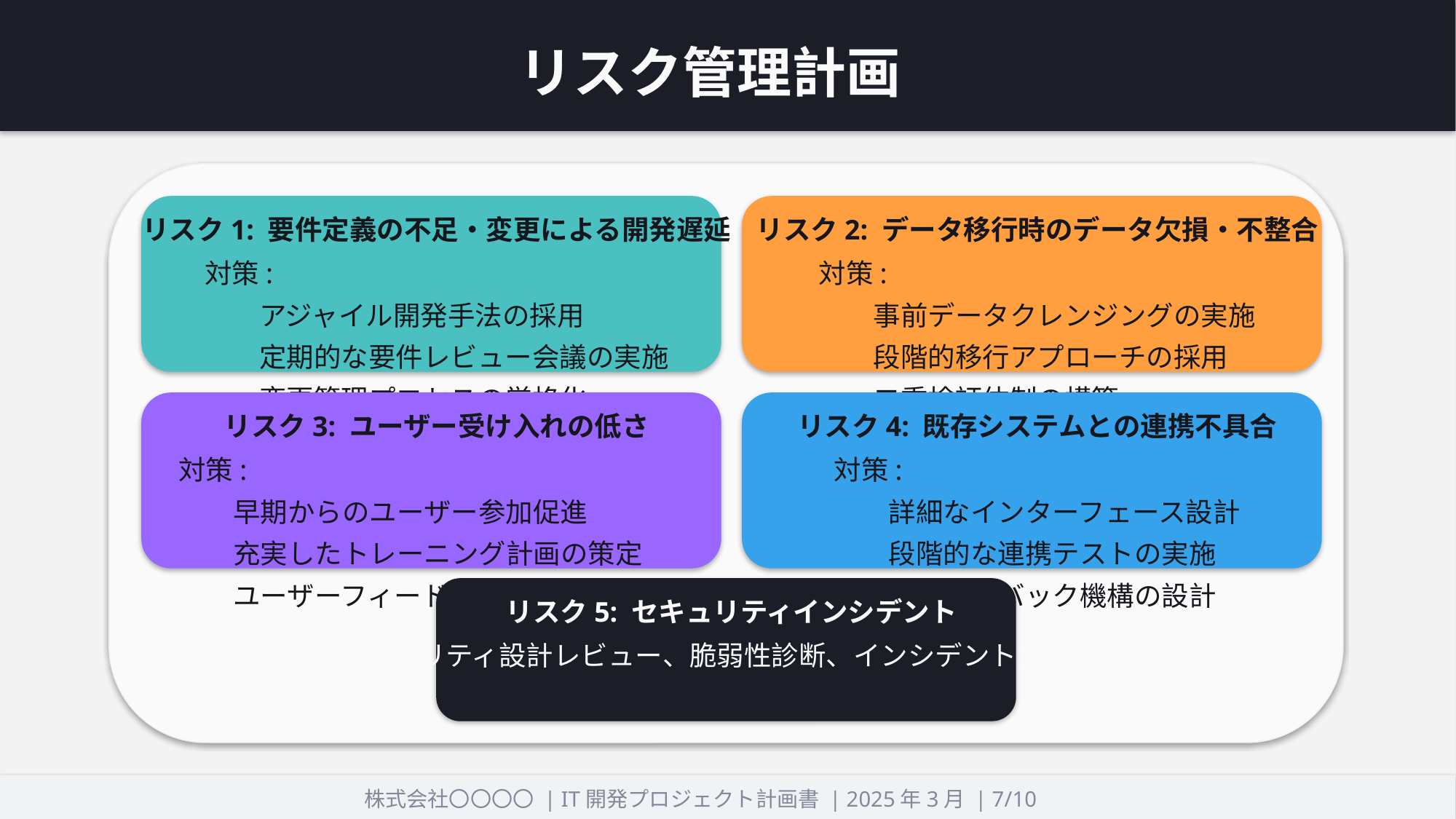

リスク管理計画
#

リスク1: 要件定義の不足・変更による開発遅延
リスク2: データ移行時のデータ欠損・不整合
対策:
アジャイル開発手法の採用
定期的な要件レビュー会議の実施
変更管理プロセスの厳格化
対策:
事前データクレンジングの実施
段階的移行アプローチの採用
二重検証体制の構築

リスク3: ユーザー受け入れの低さ
リスク4: 既存システムとの連携不具合
対策:
早期からのユーザー参加促進
充実したトレーニング計画の策定
ユーザーフィードバックの継続的収集
対策:
詳細なインターフェース設計
段階的な連携テストの実施
フォールバック機構の設計

リスク5: セキュリティインシデント
対策: セキュリティ設計レビュー、脆弱性診断、インシデント対応計画の策定

株式会社〇〇〇〇 | IT開発プロジェクト計画書 | 2025年3月 | 7/10